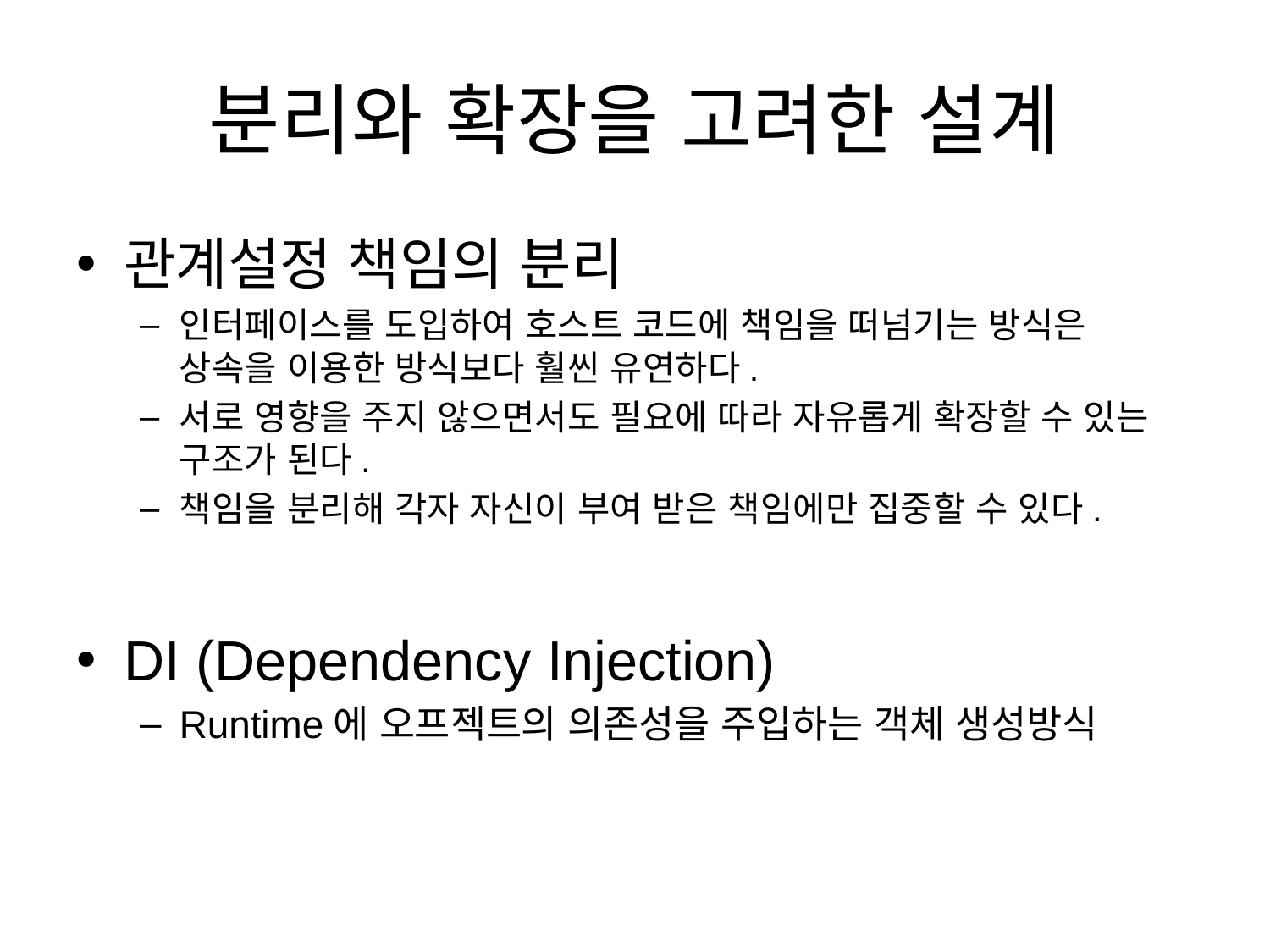

# 분리와 확장을 고려한 설계
관계설정 책임의 분리
인터페이스를 도입하여 호스트 코드에 책임을 떠넘기는 방식은 상속을 이용한 방식보다 훨씬 유연하다.
서로 영향을 주지 않으면서도 필요에 따라 자유롭게 확장할 수 있는 구조가 된다.
책임을 분리해 각자 자신이 부여 받은 책임에만 집중할 수 있다.

DI (Dependency Injection)
Runtime에 오프젝트의 의존성을 주입하는 객체 생성방식